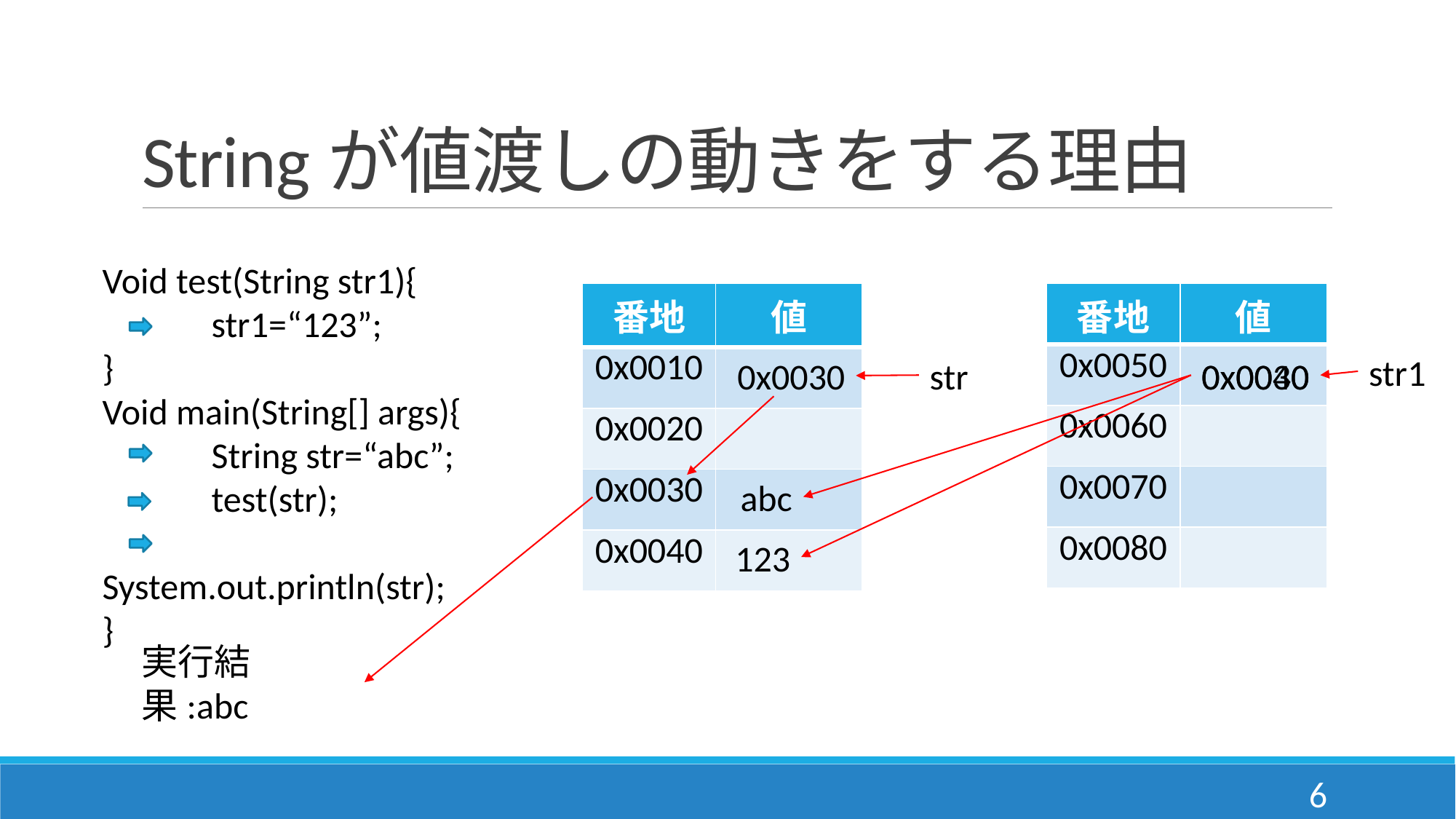

# Stringが値渡しの動きをする理由
Void test(String str1){
	str1=“123”;
}
Void main(String[] args){
	String str=“abc”;
	test(str);
	System.out.println(str);
}
| 番地 | 値 |
| --- | --- |
| 0x0010 |  |
| 0x0020 |  |
| 0x0030 |  |
| 0x0040 |  |
| 番地 | 値 |
| --- | --- |
| 0x0050 |  |
| 0x0060 |  |
| 0x0070 |  |
| 0x0080 |  |

str1
str
0x0040
0x0030
0x0030

abc

123

実行結果:abc
6